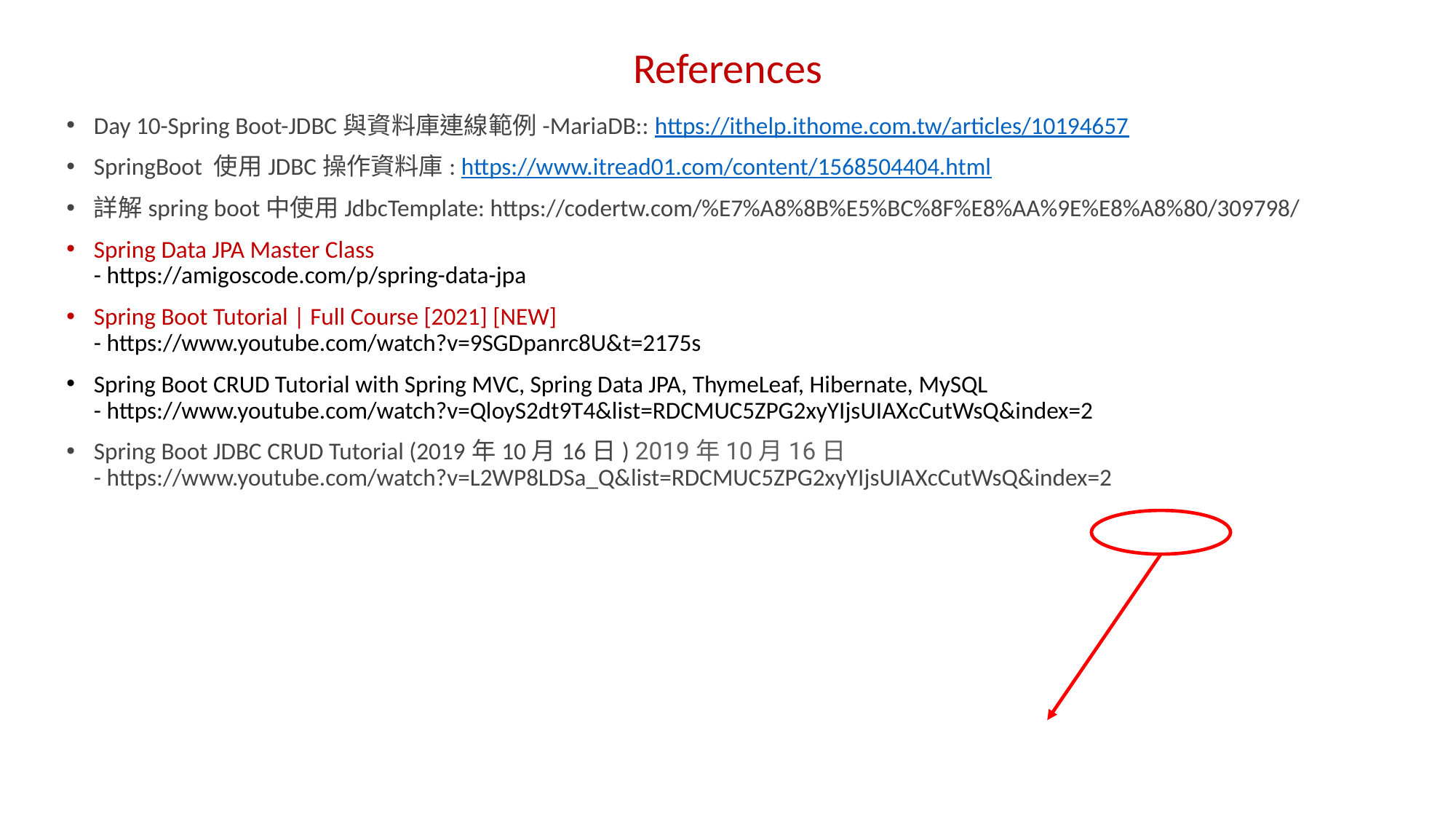

# References
Day 10-Spring Boot-JDBC與資料庫連線範例-MariaDB:: https://ithelp.ithome.com.tw/articles/10194657
SpringBoot 使用JDBC操作資料庫: https://www.itread01.com/content/1568504404.html
詳解spring boot中使用JdbcTemplate: https://codertw.com/%E7%A8%8B%E5%BC%8F%E8%AA%9E%E8%A8%80/309798/
Spring Data JPA Master Class
- https://amigoscode.com/p/spring-data-jpa
Spring Boot Tutorial | Full Course [2021] [NEW]
- https://www.youtube.com/watch?v=9SGDpanrc8U&t=2175s
Spring Boot CRUD Tutorial with Spring MVC, Spring Data JPA, ThymeLeaf, Hibernate, MySQL
- https://www.youtube.com/watch?v=QloyS2dt9T4&list=RDCMUC5ZPG2xyYIjsUIAXcCutWsQ&index=2
Spring Boot JDBC CRUD Tutorial (2019年10月16日) 2019年10月16日
- https://www.youtube.com/watch?v=L2WP8LDSa_Q&list=RDCMUC5ZPG2xyYIjsUIAXcCutWsQ&index=2